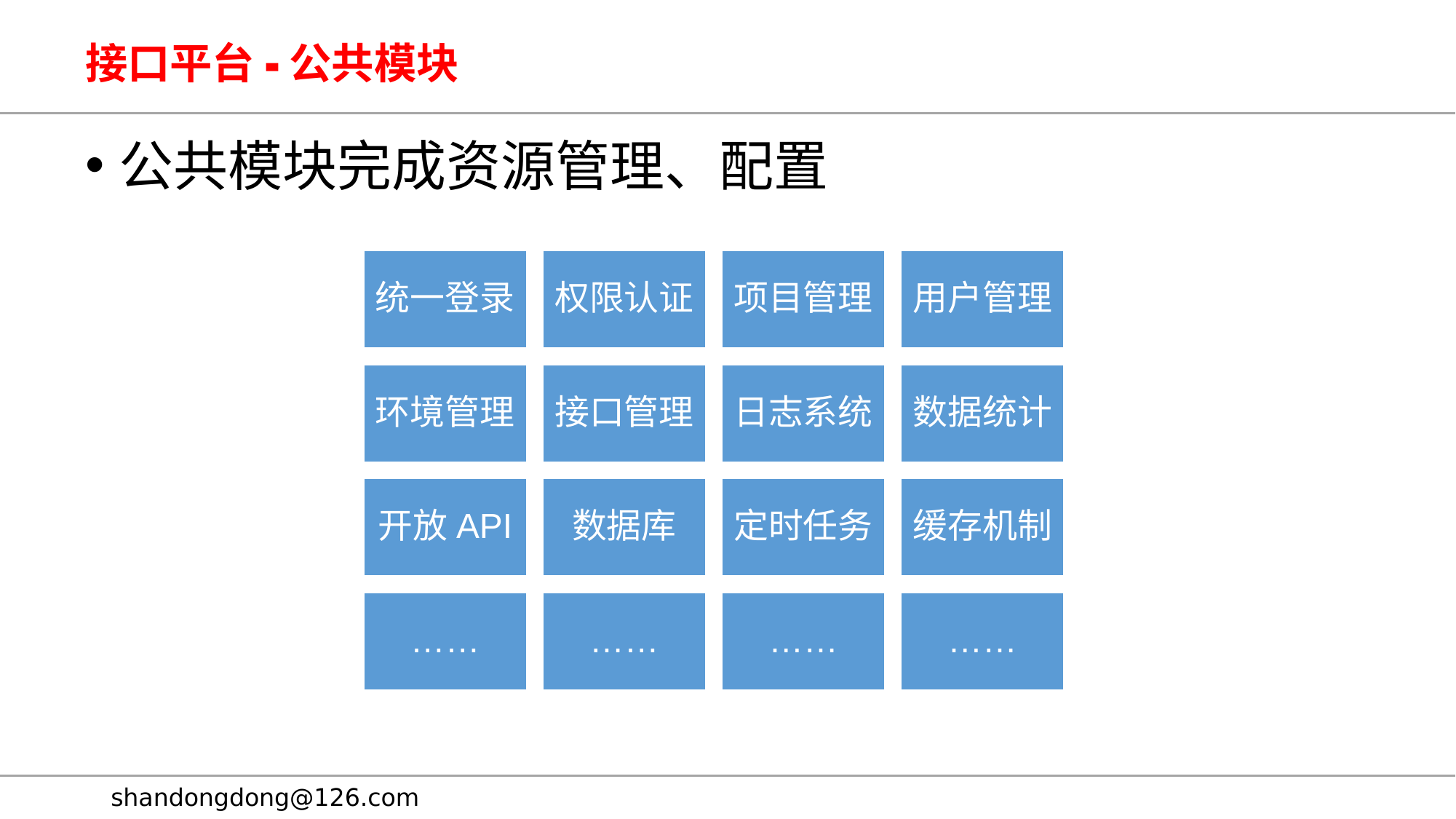

# 接口平台-公共模块
公共模块完成资源管理、配置
统一登录
权限认证
项目管理
用户管理
环境管理
接口管理
日志系统
数据统计
开放API
数据库
定时任务
缓存机制
……
……
……
……